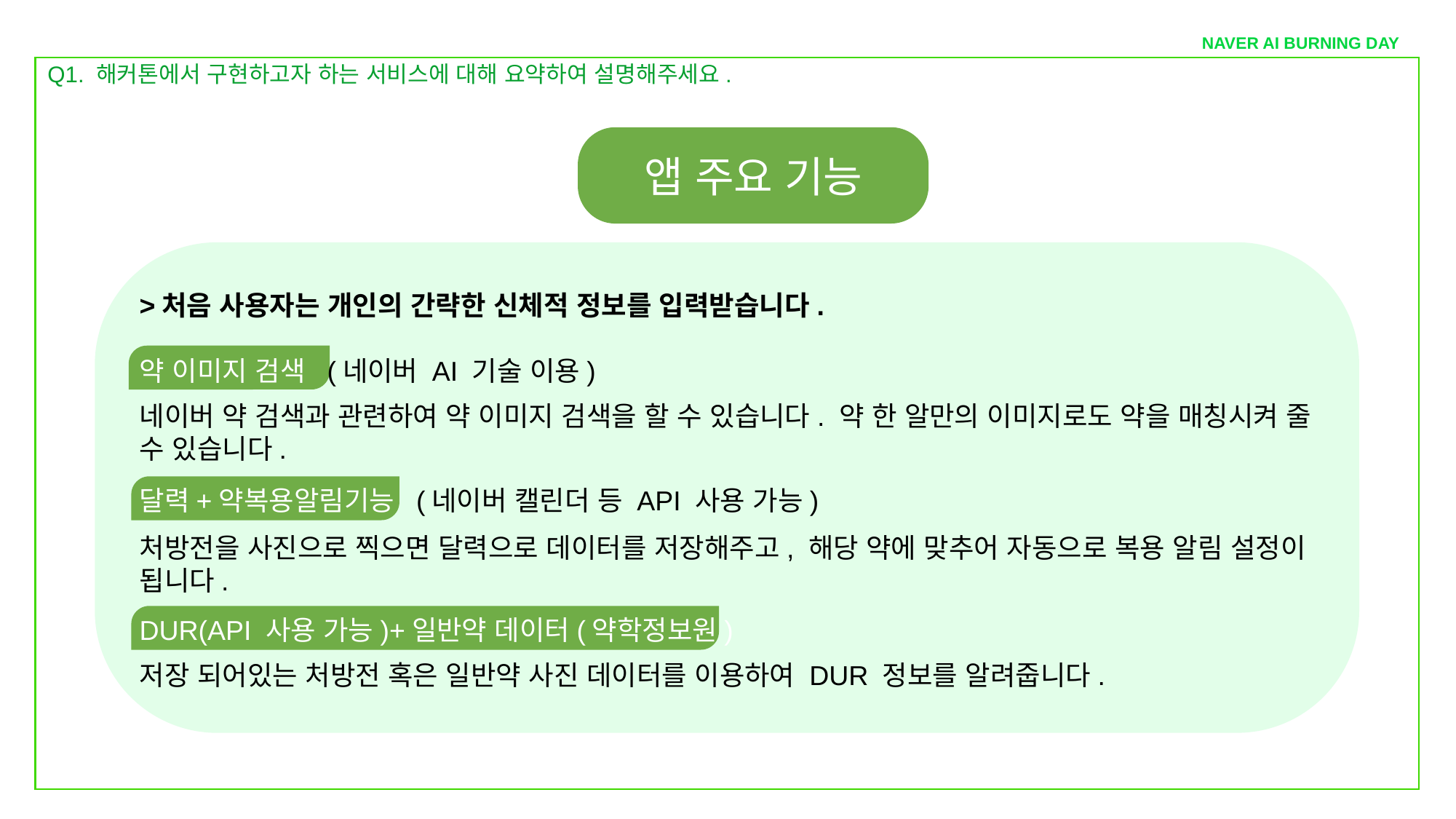

NAVER AI BURNING DAY

Q1. 해커톤에서 구현하고자 하는 서비스에 대해 요약하여 설명해주세요.
앱 주요 기능

>처음 사용자는 개인의 간략한 신체적 정보를 입력받습니다.

약 이미지 검색  (네이버 AI 기술 이용)

네이버 약 검색과 관련하여 약 이미지 검색을 할 수 있습니다. 약 한 알만의 이미지로도 약을 매칭시켜 줄 수 있습니다.

달력+약복용알림기능  (네이버 캘린더 등 API 사용 가능)

처방전을 사진으로 찍으면 달력으로 데이터를 저장해주고, 해당 약에 맞추어 자동으로 복용 알림 설정이 됩니다.

DUR(API 사용 가능)+일반약 데이터(약학정보원)

저장 되어있는 처방전 혹은 일반약 사진 데이터를 이용하여 DUR 정보를 알려줍니다.